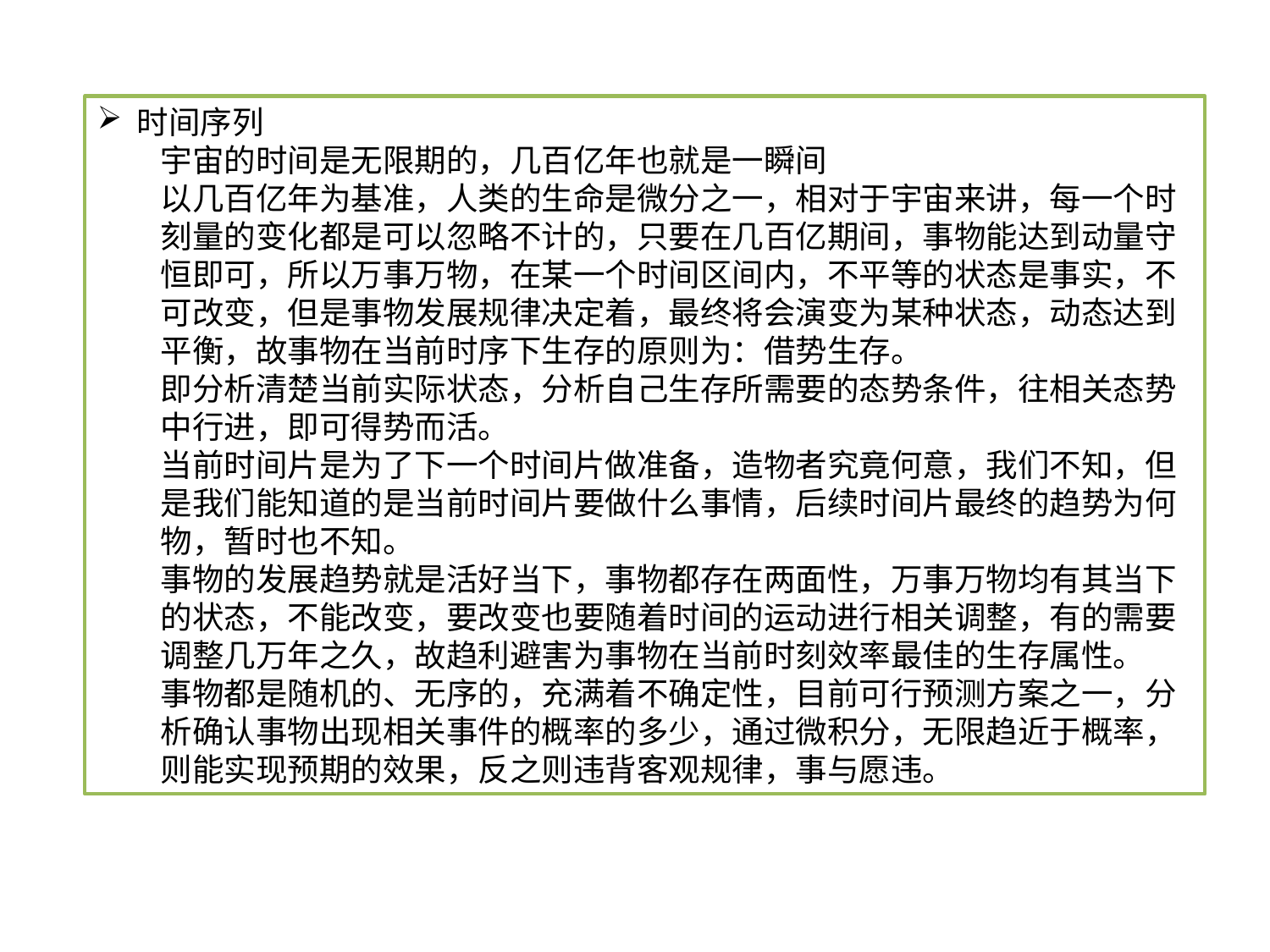

时间序列
宇宙的时间是无限期的，几百亿年也就是一瞬间
以几百亿年为基准，人类的生命是微分之一，相对于宇宙来讲，每一个时刻量的变化都是可以忽略不计的，只要在几百亿期间，事物能达到动量守恒即可，所以万事万物，在某一个时间区间内，不平等的状态是事实，不可改变，但是事物发展规律决定着，最终将会演变为某种状态，动态达到平衡，故事物在当前时序下生存的原则为：借势生存。
即分析清楚当前实际状态，分析自己生存所需要的态势条件，往相关态势中行进，即可得势而活。
当前时间片是为了下一个时间片做准备，造物者究竟何意，我们不知，但是我们能知道的是当前时间片要做什么事情，后续时间片最终的趋势为何物，暂时也不知。
事物的发展趋势就是活好当下，事物都存在两面性，万事万物均有其当下的状态，不能改变，要改变也要随着时间的运动进行相关调整，有的需要调整几万年之久，故趋利避害为事物在当前时刻效率最佳的生存属性。
事物都是随机的、无序的，充满着不确定性，目前可行预测方案之一，分析确认事物出现相关事件的概率的多少，通过微积分，无限趋近于概率，则能实现预期的效果，反之则违背客观规律，事与愿违。